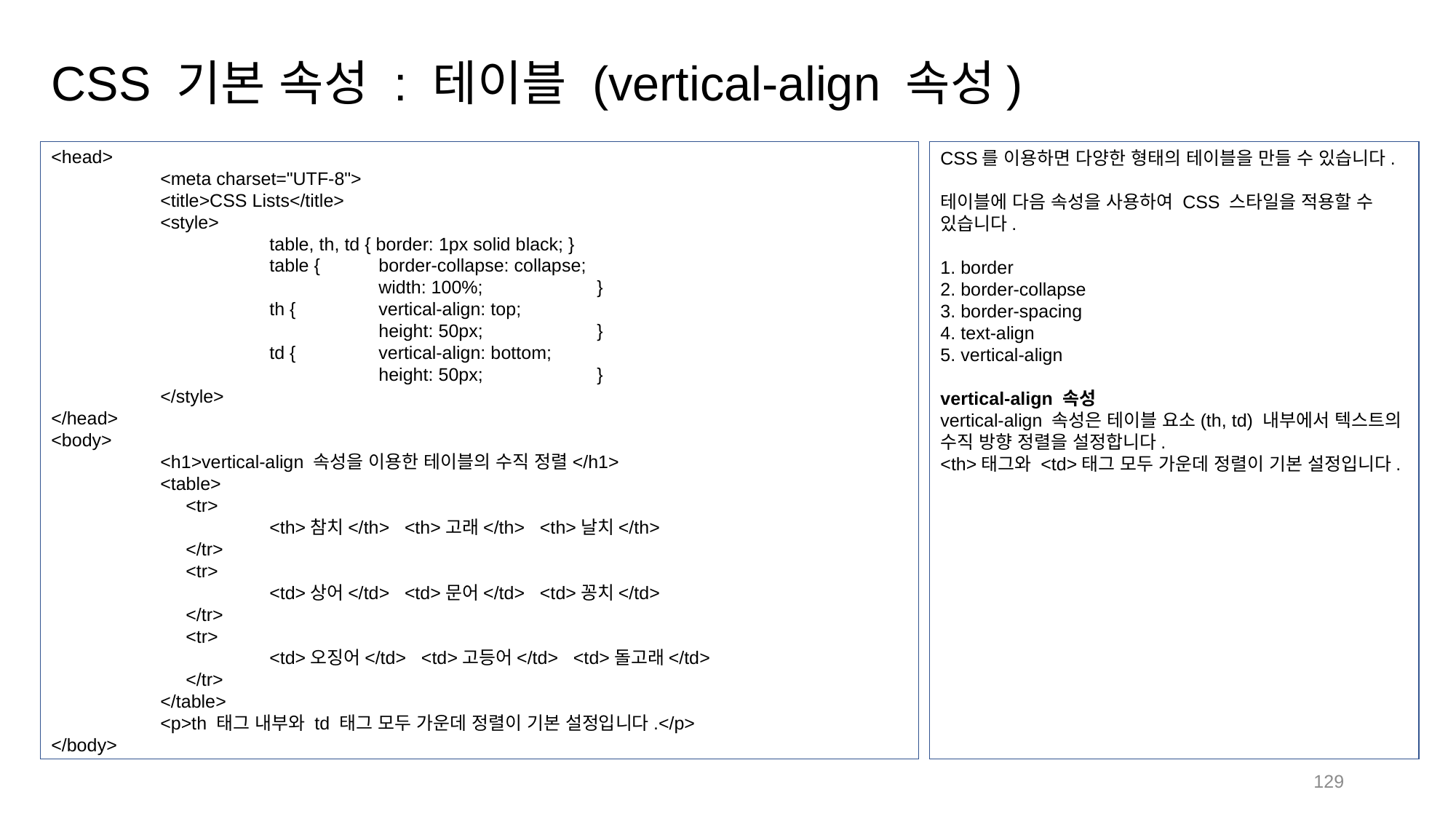

# CSS 기본 속성 : 테이블 (vertical-align 속성)
<head>
	<meta charset="UTF-8">
	<title>CSS Lists</title>
	<style>
		table, th, td { border: 1px solid black; }
		table {	border-collapse: collapse;
			width: 100%; 	}
		th {	vertical-align: top;
			height: 50px; 	}
		td {	vertical-align: bottom;
			height: 50px; 	}
	</style>
</head>
<body>
	<h1>vertical-align 속성을 이용한 테이블의 수직 정렬</h1>
	<table>
  	     <tr>
		<th>참치</th>   <th>고래</th>   <th>날치</th>
	     </tr>
	     <tr>
		<td>상어</td>   <td>문어</td>   <td>꽁치</td>
	     </tr>
	     <tr>
		<td>오징어</td>   <td>고등어</td>   <td>돌고래</td>
	     </tr>
	</table>
	<p>th 태그 내부와 td 태그 모두 가운데 정렬이 기본 설정입니다.</p>
</body>
CSS를 이용하면 다양한 형태의 테이블을 만들 수 있습니다.

테이블에 다음 속성을 사용하여 CSS 스타일을 적용할 수 있습니다.

1. border
2. border-collapse
3. border-spacing
4. text-align
5. vertical-align

vertical-align 속성
vertical-align 속성은 테이블 요소(th, td) 내부에서 텍스트의 수직 방향 정렬을 설정합니다.
<th>태그와 <td>태그 모두 가운데 정렬이 기본 설정입니다.

129